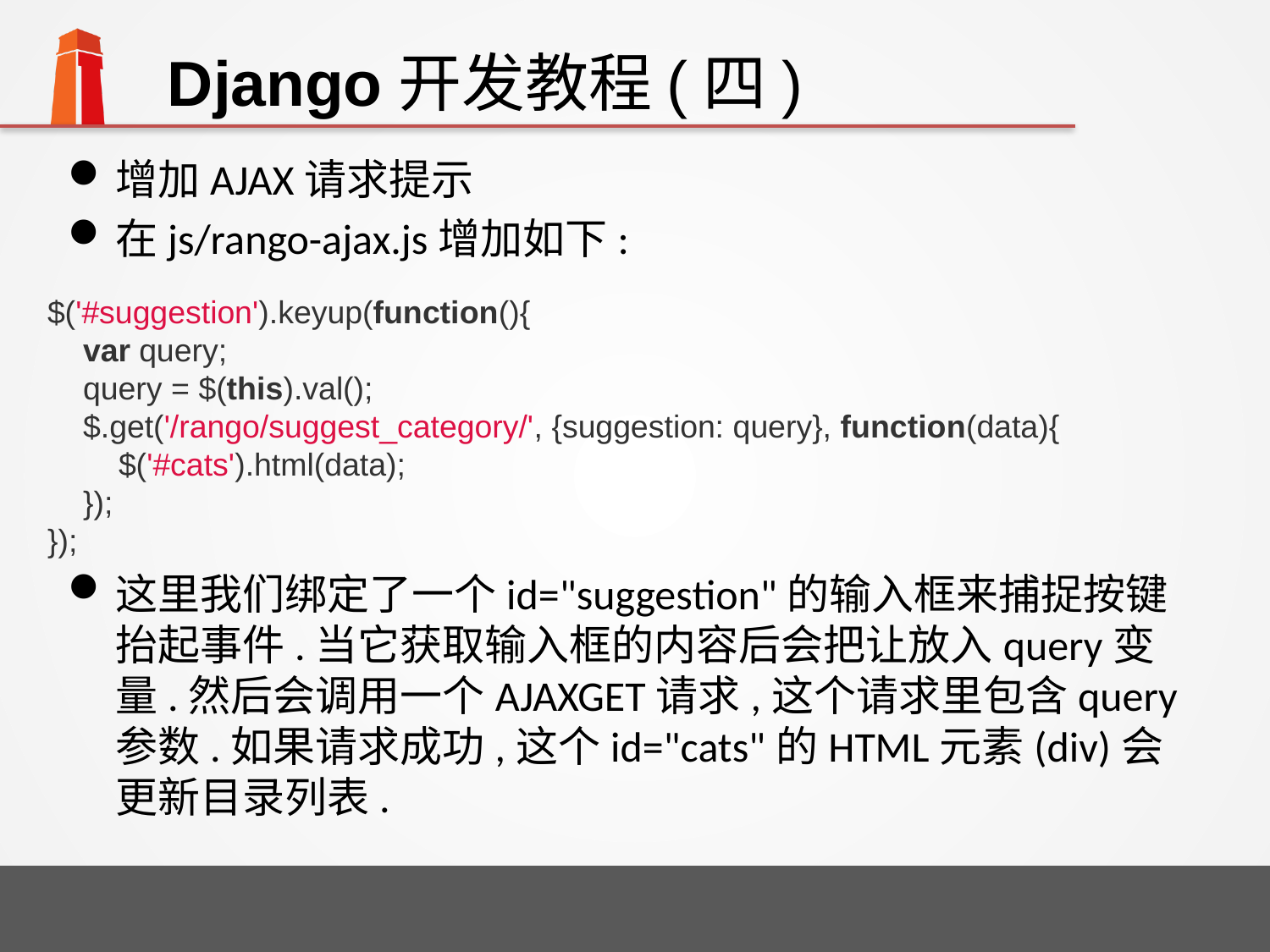

# Django开发教程(四)
增加AJAX请求提示
在js/rango-ajax.js增加如下:

这里我们绑定了一个id="suggestion"的输入框来捕捉按键抬起事件.当它获取输入框的内容后会把让放入query变量.然后会调用一个AJAXGET请求,这个请求里包含query参数.如果请求成功,这个id="cats"的HTML元素(div)会更新目录列表.
$('#suggestion').keyup(function(){
    var query;
    query = $(this).val();
    $.get('/rango/suggest_category/', {suggestion: query}, function(data){
        $('#cats').html(data);
    });
});